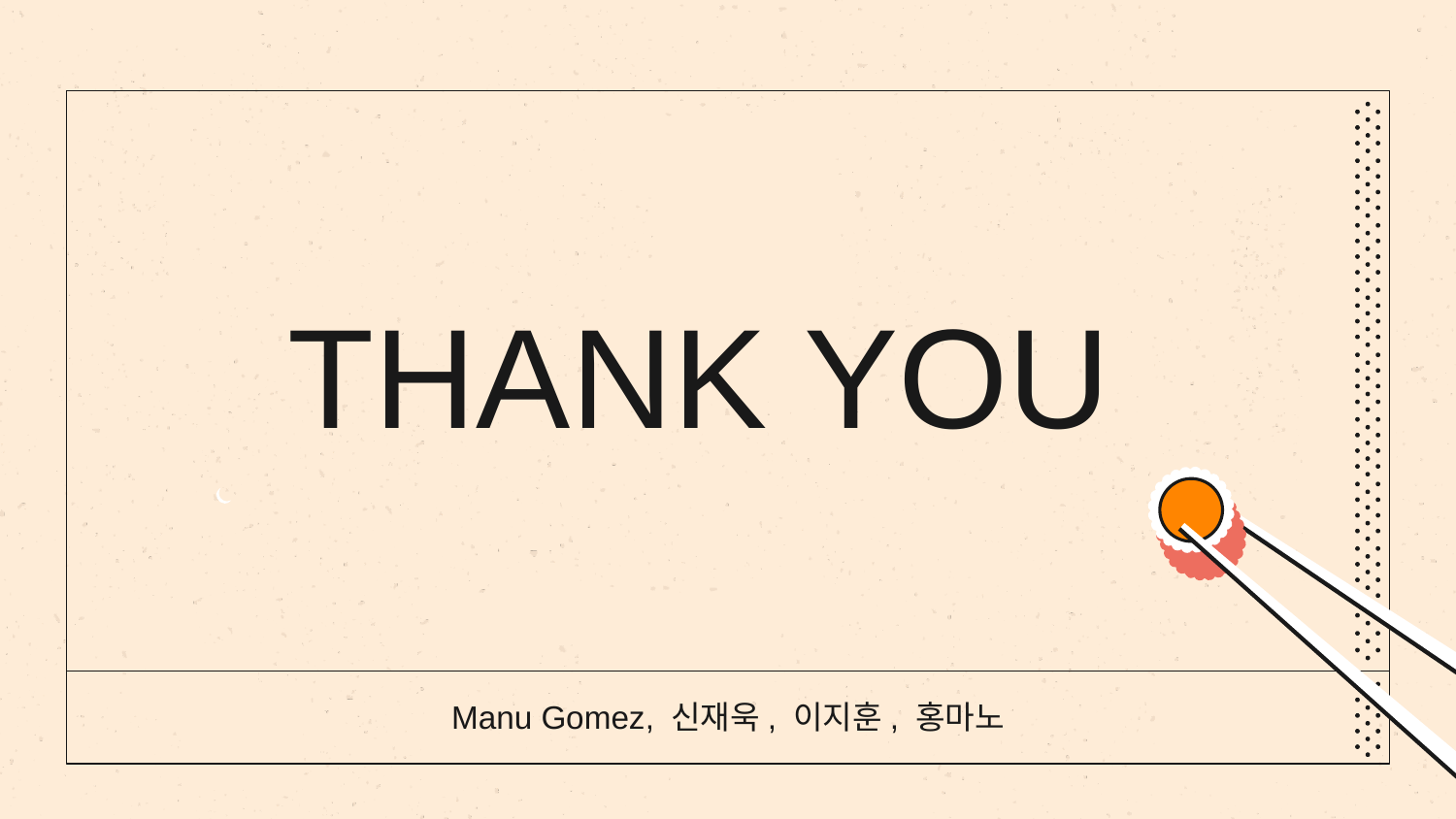

# THANK YOU

Manu Gomez, 신재욱, 이지훈, 홍마노